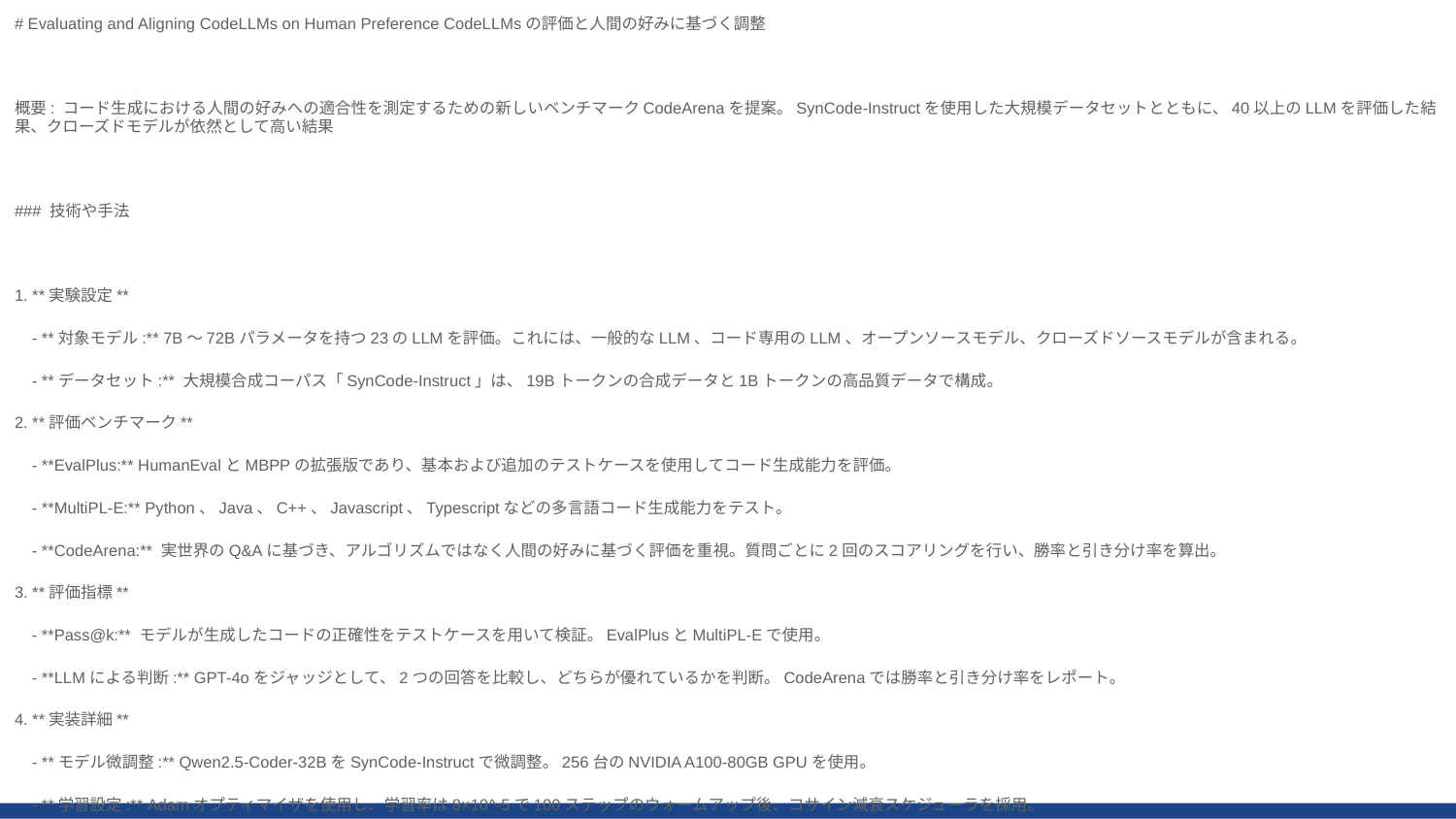

# Evaluating and Aligning CodeLLMs on Human Preference CodeLLMsの評価と人間の好みに基づく調整

概要: コード生成における人間の好みへの適合性を測定するための新しいベンチマークCodeArenaを提案。SynCode-Instructを使用した大規模データセットとともに、40以上のLLMを評価した結果、クローズドモデルが依然として高い結果

### 技術や手法

1. **実験設定**
    - **対象モデル:** 7B～72Bパラメータを持つ23のLLMを評価。これには、一般的なLLM、コード専用のLLM、オープンソースモデル、クローズドソースモデルが含まれる。
    - **データセット:** 大規模合成コーパス「SynCode-Instruct」は、19Bトークンの合成データと1Bトークンの高品質データで構成。
2. **評価ベンチマーク**
    - **EvalPlus:** HumanEvalとMBPPの拡張版であり、基本および追加のテストケースを使用してコード生成能力を評価。
    - **MultiPL-E:** Python、Java、C++、Javascript、Typescriptなどの多言語コード生成能力をテスト。
    - **CodeArena:** 実世界のQ&Aに基づき、アルゴリズムではなく人間の好みに基づく評価を重視。質問ごとに2回のスコアリングを行い、勝率と引き分け率を算出。
3. **評価指標**
    - **Pass@k:** モデルが生成したコードの正確性をテストケースを用いて検証。EvalPlusとMultiPL-Eで使用。
    - **LLMによる判断:** GPT-4oをジャッジとして、2つの回答を比較し、どちらが優れているかを判断。CodeArenaでは勝率と引き分け率をレポート。
4. **実装詳細**
    - **モデル微調整:** Qwen2.5-Coder-32BをSynCode-Instructで微調整。256台のNVIDIA A100-80GB GPUを使用。
    - **学習設定:** Adamオプティマイザを使用し、学習率は8×10^-5で100ステップのウォームアップ後、コサイン減衰スケジューラを採用。
    - **バッチサイズ:** グローバルバッチサイズは2048サンプル。文章は最大32Kトークンに切り詰めて処理。

---

### 主な結果と議論

1. **CodeArenaの結果**
    - テーブル3に示されたリーダーボードでは、クローズドソースモデル（Claudeやo1シリーズ）が依然として高いパフォーマンスを示す。
    - Qwen2.5-SynCoderは大規模合成データを活用し、強力なオープンソースベースラインを超える性能を発揮。
2. **EvalPlusとMultiPL-Eの結果**
    - Qwen2.5-SynCoderは、合成指示データを使用することで、GPT-4oやClaudeに匹敵する性能向上を達成。
3. **CodeArenaとコード実行ベンチマークの違い**
    - MultiPL-Eでは、コードの正確性が重要視されるのに対し、CodeArenaでは人間の好みに合った自然言語説明やコードの完全性が重視される。
4. **データサイズの影響**
    - SynCode-Instructのデータサイズが増加するにつれて、Qwen2.5-SynCoderの性能が大幅に向上（図9）。
    - 高品質データを後半に組み込む2段階の学習プロセスが、1段階学習よりも優れた結果を生む。
5. **分布の違い**
    - t-SNEを用いた可視化により、CodeArenaのクエリ分布が多様であることが判明。これは現実のシナリオでの人間の好みを評価するのに適している。

---

### 総合評価と結論

本研究では、コード生成における人間の好みへの適合性を測定するための新しいベンチマーク「CodeArena」を提案。SynCode-Instructを使用した大規模データセットとともに、40以上のLLMを評価した結果、以下が示された。

- クローズドソースモデルが依然としてリード。
- オープンソースモデルの性能向上には、大規模かつ高品質なデータが不可欠。
- CodeArenaは、コード実行ベンチマークとは異なる評価軸を提供。

この結果は、モデルが現実のプログラミングタスクに適応するための重要な洞察を提供する。

4o with canvas